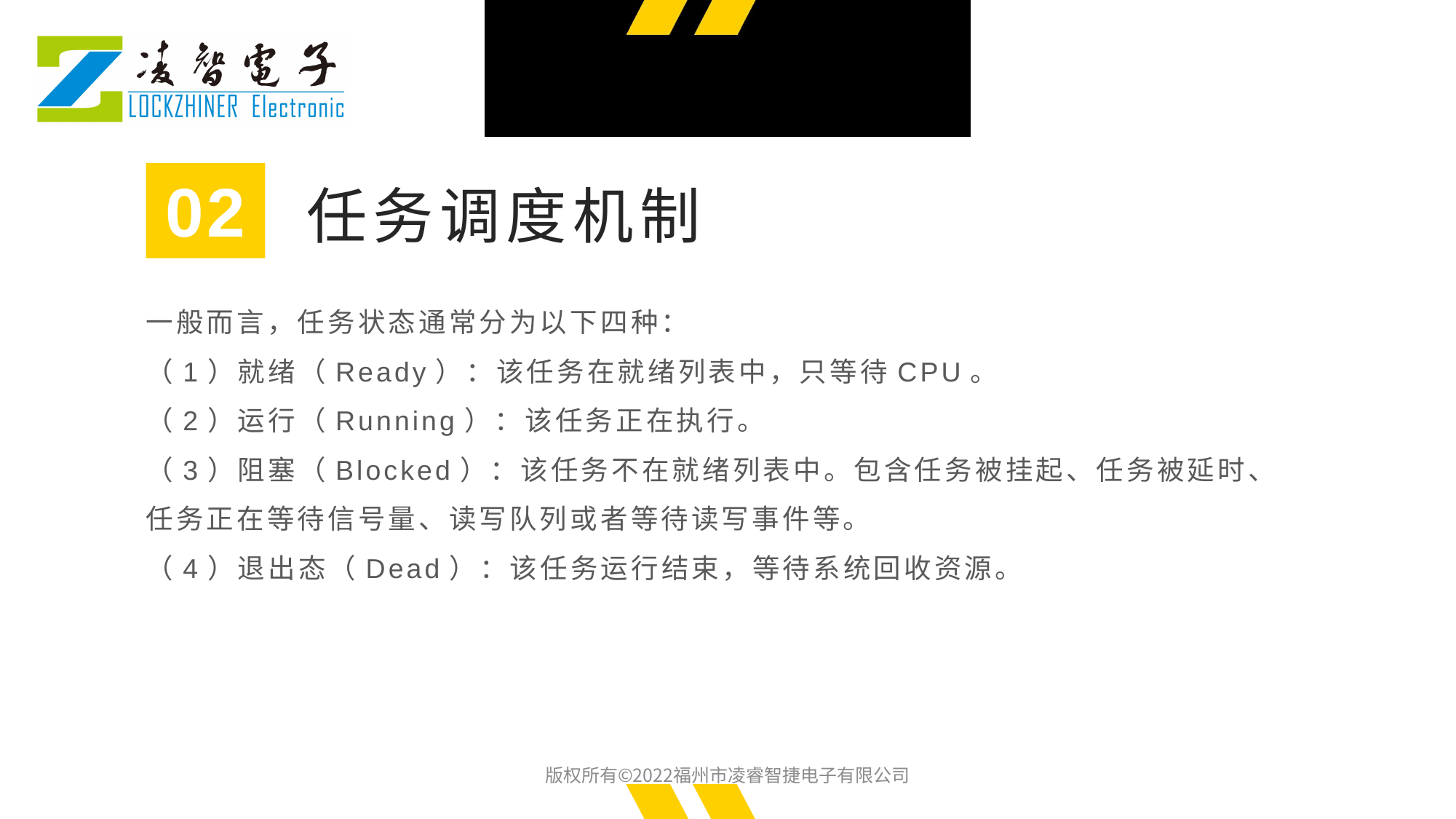

02
任务调度机制
一般而言，任务状态通常分为以下四种：
（1）就绪（Ready）：该任务在就绪列表中，只等待CPU。
（2）运行（Running）：该任务正在执行。
（3）阻塞（Blocked）：该任务不在就绪列表中。包含任务被挂起、任务被延时、任务正在等待信号量、读写队列或者等待读写事件等。
（4）退出态（Dead）：该任务运行结束，等待系统回收资源。
版权所有©2022福州市凌睿智捷电子有限公司
4